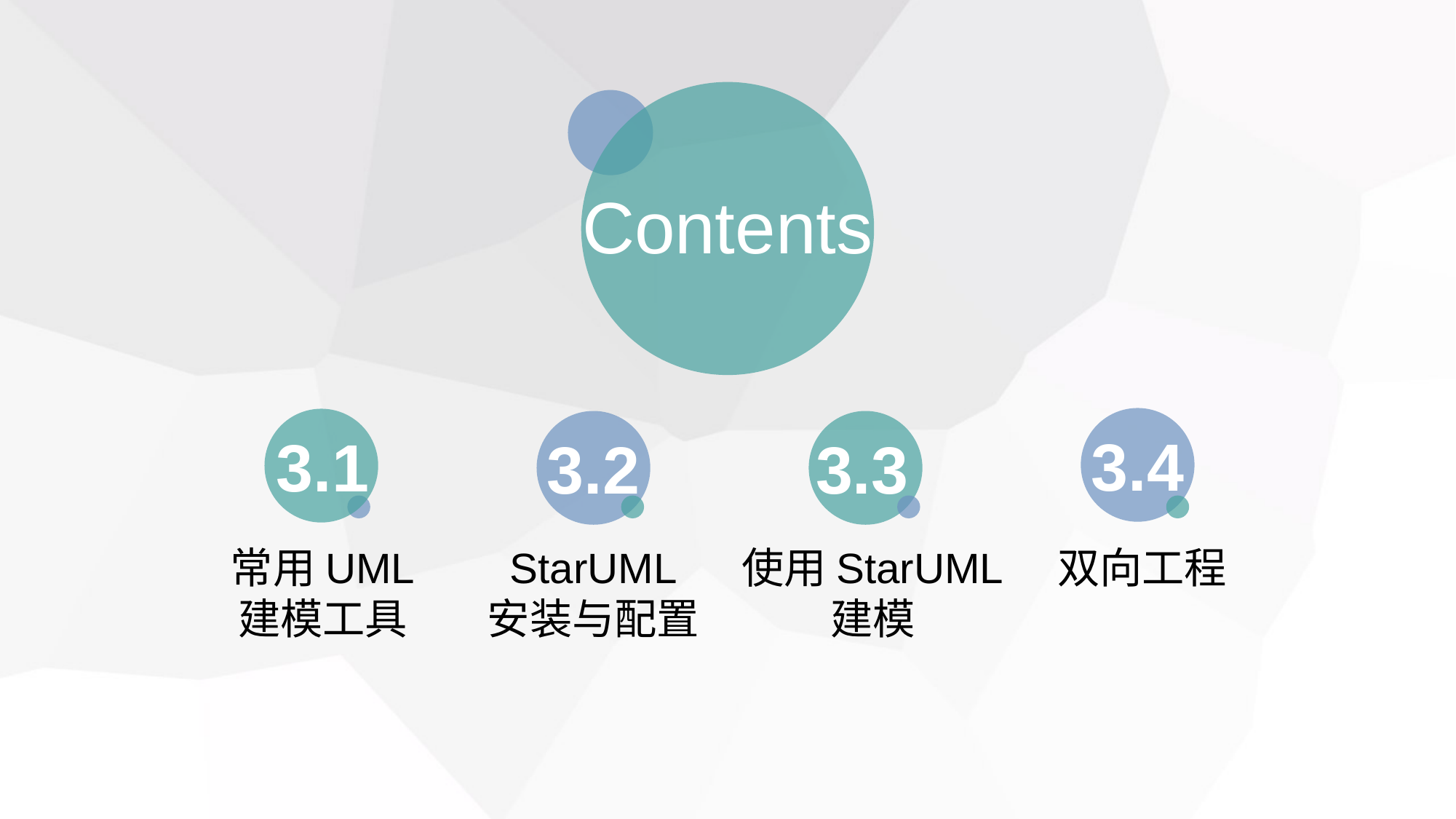

Contents

3.4
3.1
3.2
3.3

常用UML
建模工具
双向工程
StarUML
安装与配置
使用StarUML
建模